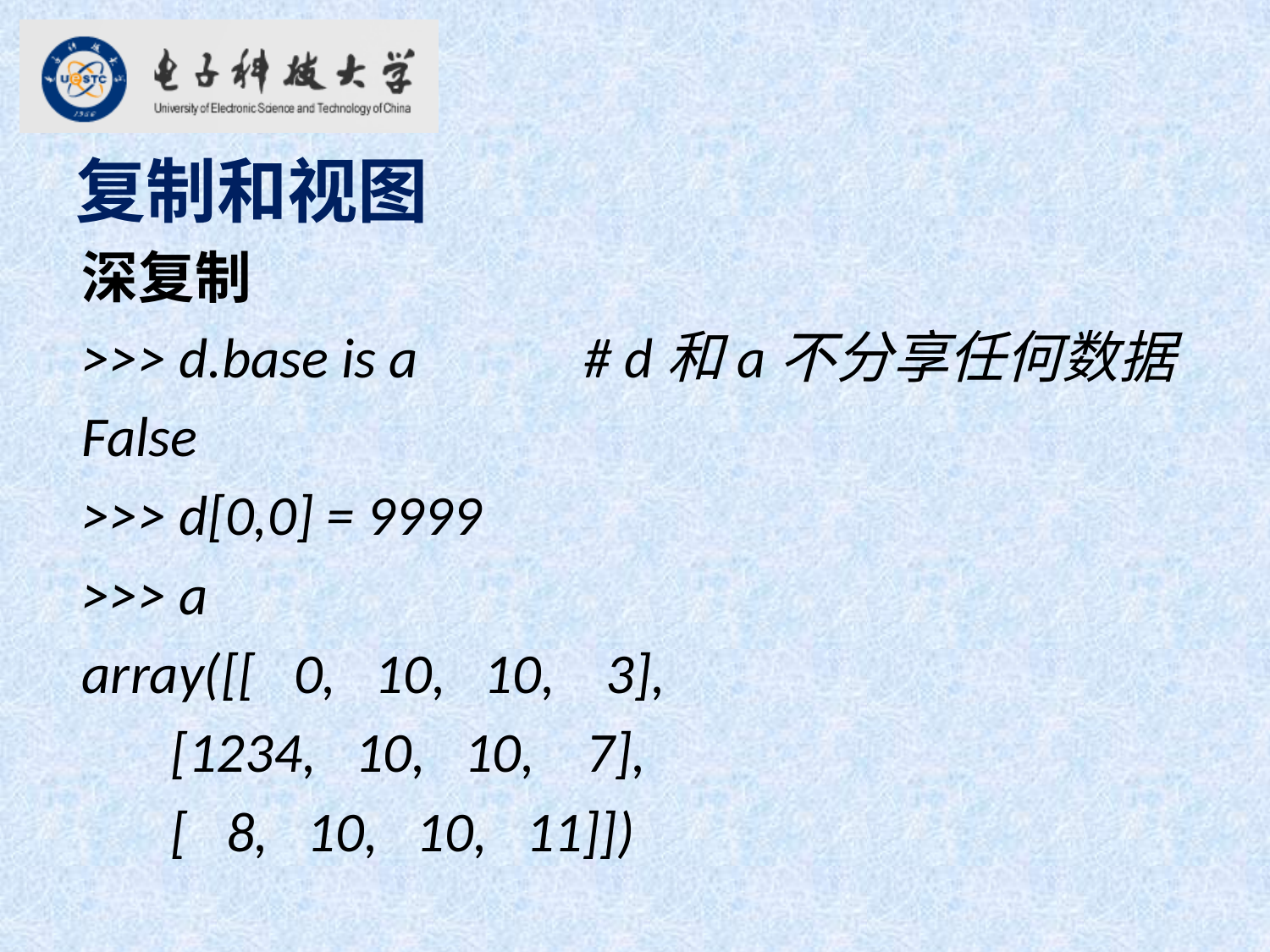

复制和视图
深复制
>>> d.base is a             # d和a不分享任何数据
False
>>> d[0,0] = 9999
>>> a
array([[   0,   10,   10,    3],
       [1234,   10,   10,    7],
       [   8,   10,   10,   11]])